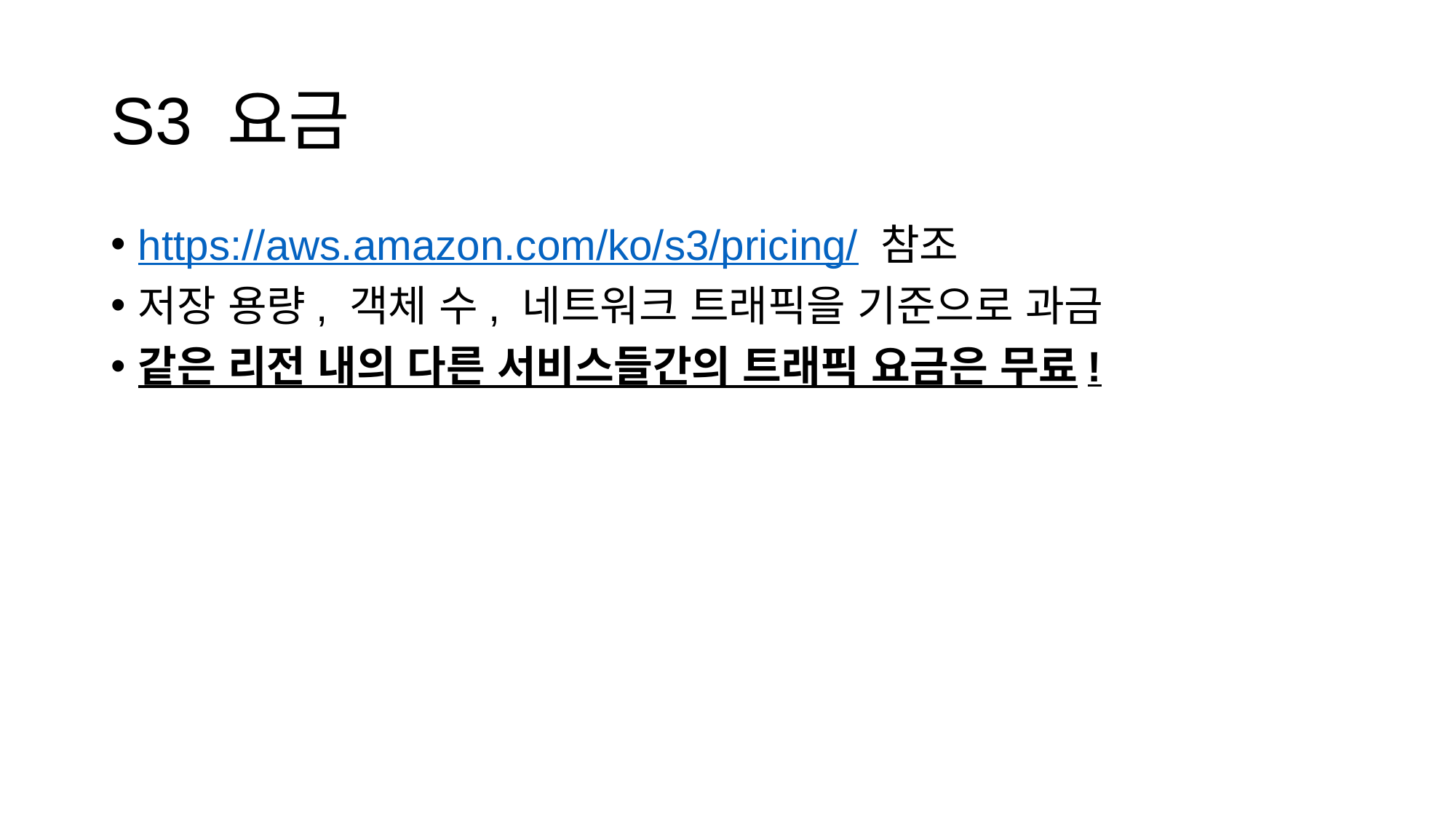

# S3 요금
https://aws.amazon.com/ko/s3/pricing/ 참조
저장 용량, 객체 수, 네트워크 트래픽을 기준으로 과금
같은 리전 내의 다른 서비스들간의 트래픽 요금은 무료!